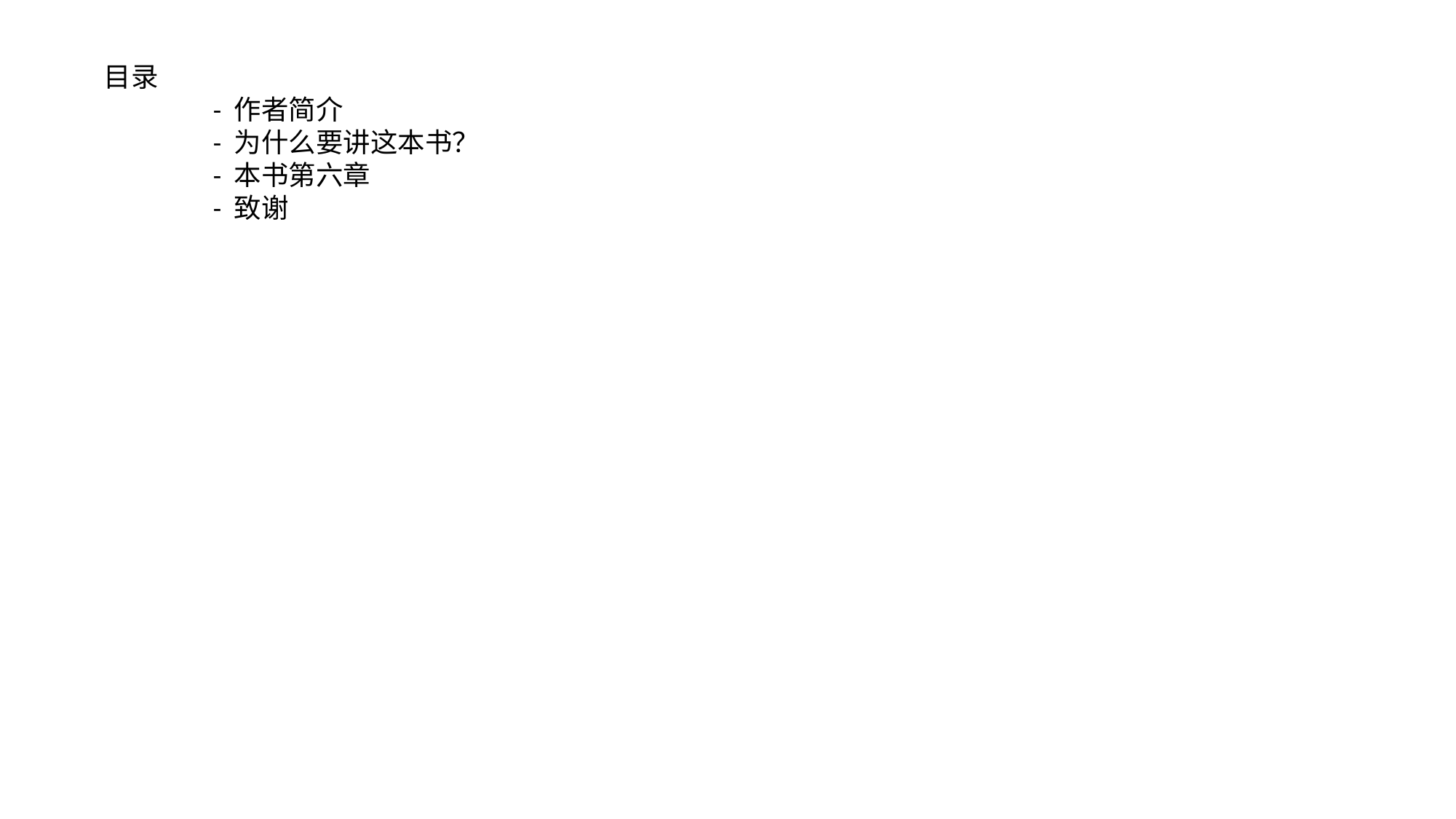

目录
	- 作者简介
	- 为什么要讲这本书？
	- 本书第六章
	- 致谢